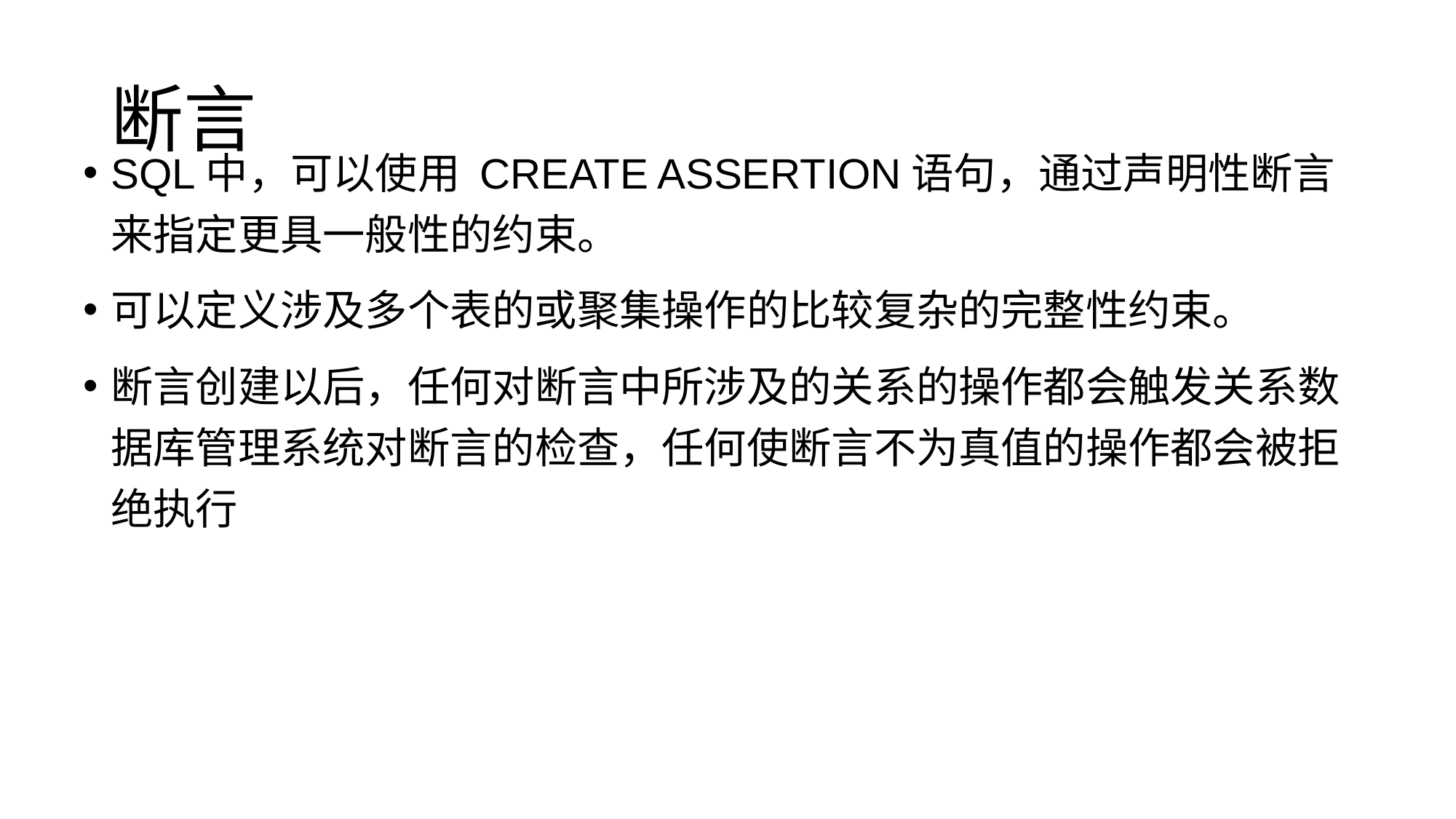

断言
SQL中，可以使用 CREATE ASSERTION语句，通过声明性断言来指定更具一般性的约束。
可以定义涉及多个表的或聚集操作的比较复杂的完整性约束。
断言创建以后，任何对断言中所涉及的关系的操作都会触发关系数据库管理系统对断言的检查，任何使断言不为真值的操作都会被拒绝执行